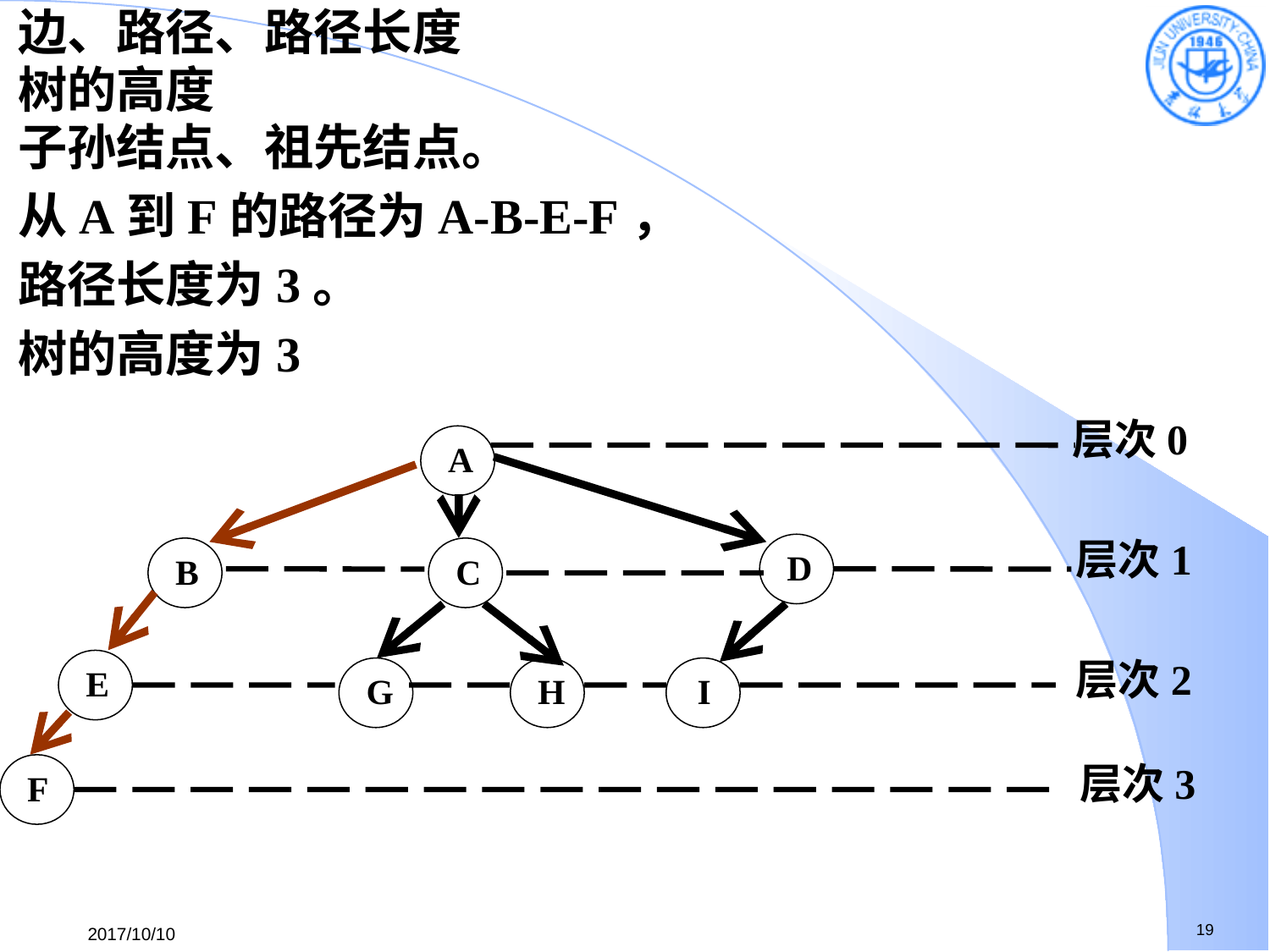

边、路径、路径长度
树的高度
子孙结点、祖先结点。
从A到F的路径为A-B-E-F，
路径长度为3。
树的高度为3
层次0

层次1

层次2

层次3

A

D

B

C

E

G

H

I

F